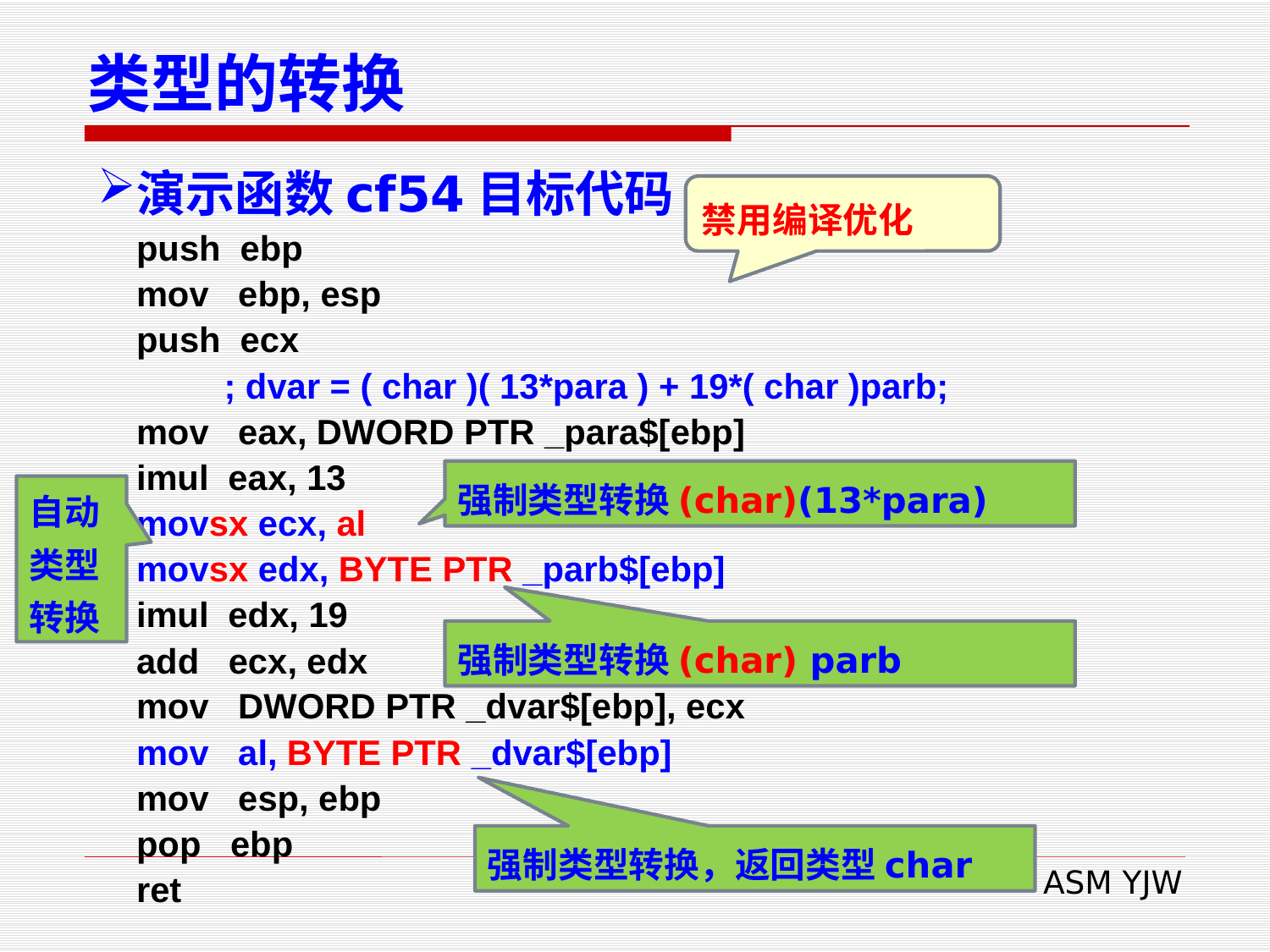

# 类型的转换
演示函数cf54目标代码
禁用编译优化
    push  ebp
    mov   ebp, esp
    push  ecx
             ; dvar = ( char )( 13*para ) + 19*( char )parb;
    mov   eax, DWORD PTR _para$[ebp]
    imul  eax, 13
    movsx ecx, al
    movsx edx, BYTE PTR _parb$[ebp]
    imul  edx, 19
    add   ecx, edx
    mov   DWORD PTR _dvar$[ebp], ecx
    mov   al, BYTE PTR _dvar$[ebp]
    mov   esp, ebp
    pop   ebp
    ret
强制类型转换(char)(13*para)
自动
类型
转换
强制类型转换(char) parb
强制类型转换，返回类型char